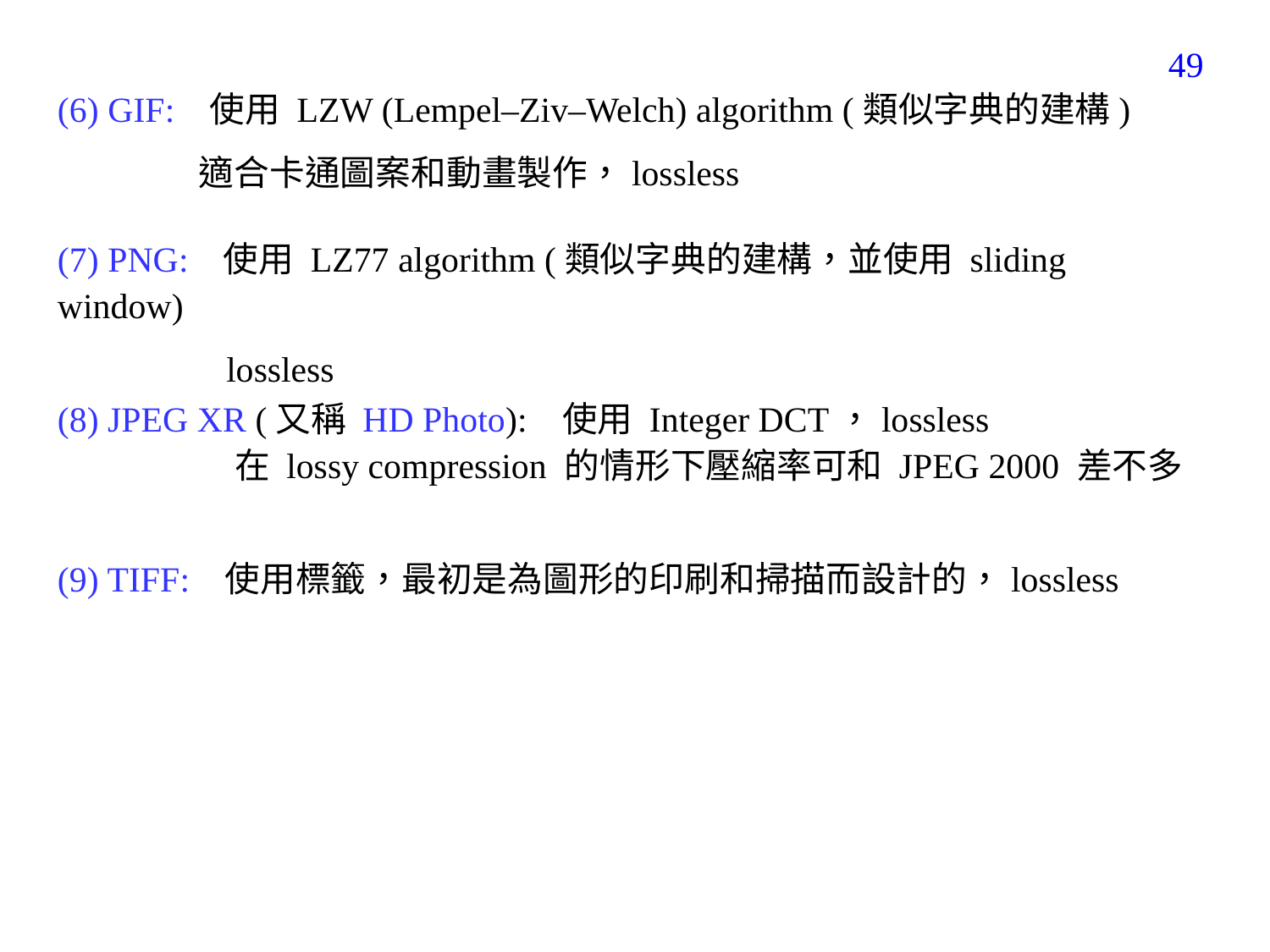

49
(6) GIF:   使用 LZW (Lempel–Ziv–Welch) algorithm (類似字典的建構)
                 適合卡通圖案和動畫製作，lossless
(7) PNG:   使用 LZ77 algorithm (類似字典的建構，並使用 sliding window)
                   lossless
(8) JPEG XR (又稱 HD Photo):   使用 Integer DCT，lossless
                   在 lossy compression 的情形下壓縮率可和 JPEG 2000 差不多
(9) TIFF:   使用標籤，最初是為圖形的印刷和掃描而設計的，lossless